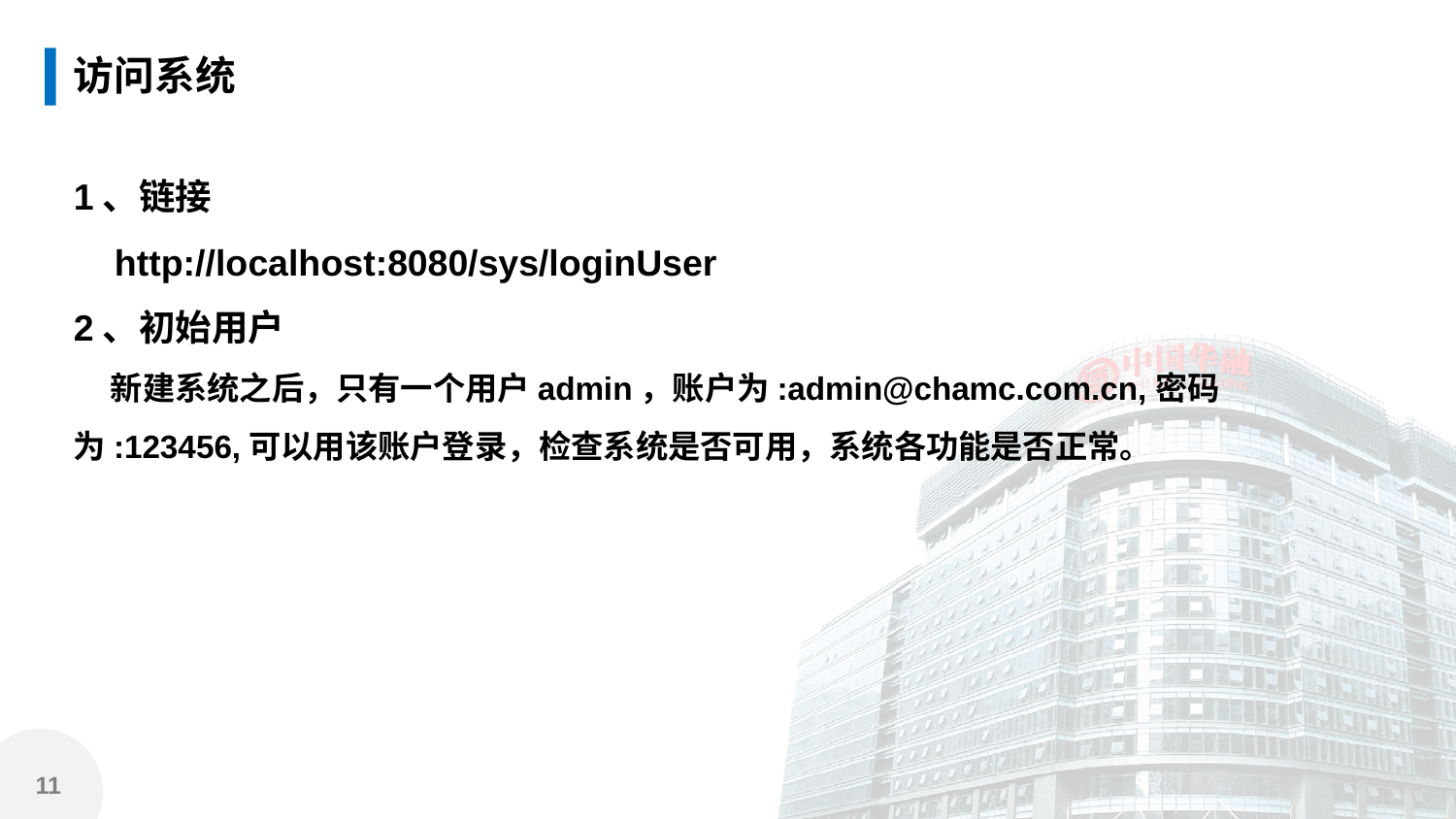

# 访问系统
1、链接
    http://localhost:8080/sys/loginUser
2、初始用户
    新建系统之后，只有一个用户admin，账户为:admin@chamc.com.cn,密码为:123456,可以用该账户登录，检查系统是否可用，系统各功能是否正常。